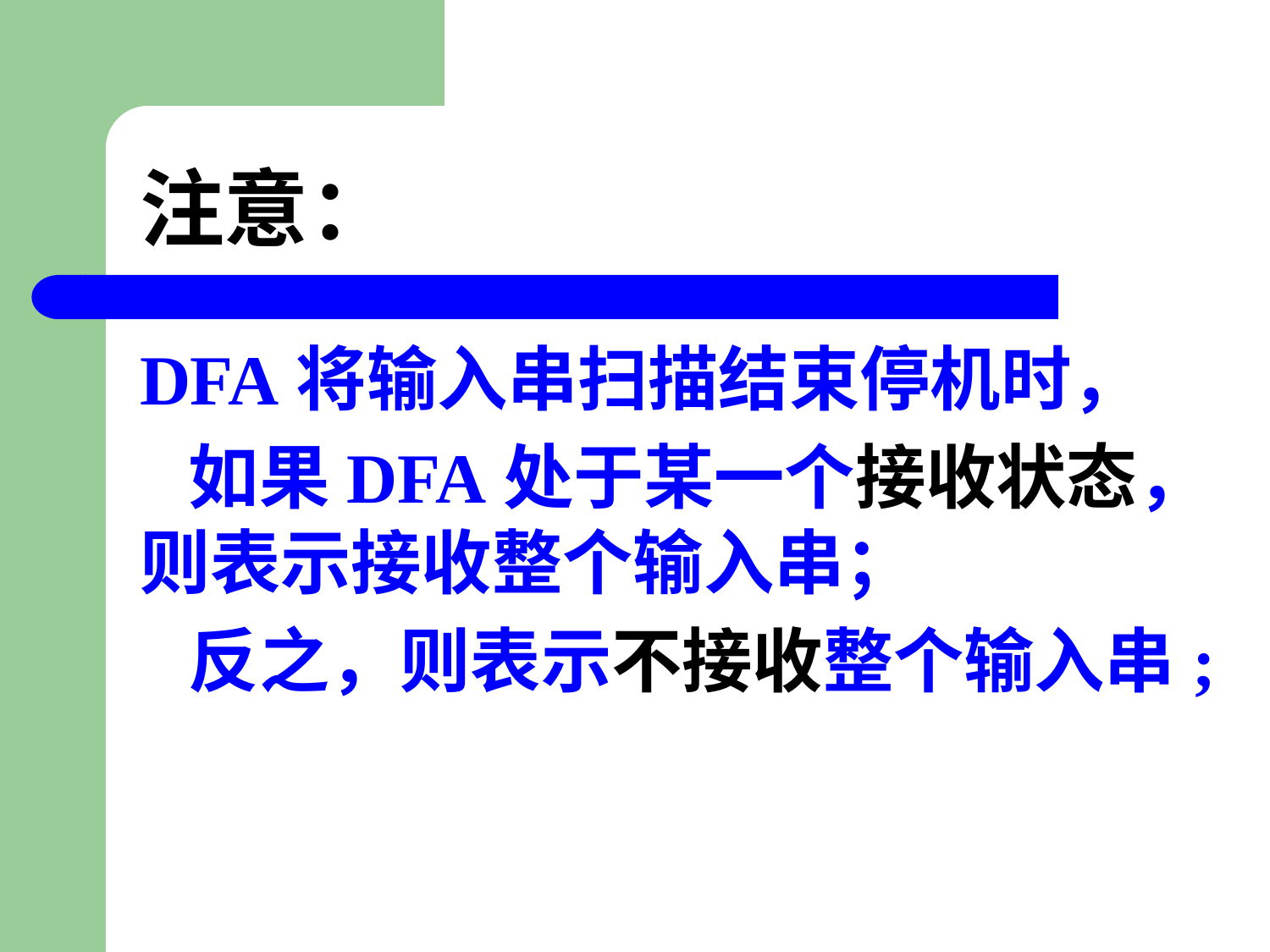

# 注意：
DFA将输入串扫描结束停机时，
  如果DFA处于某一个接收状态，  则表示接收整个输入串；
  反之，则表示不接收整个输入串;